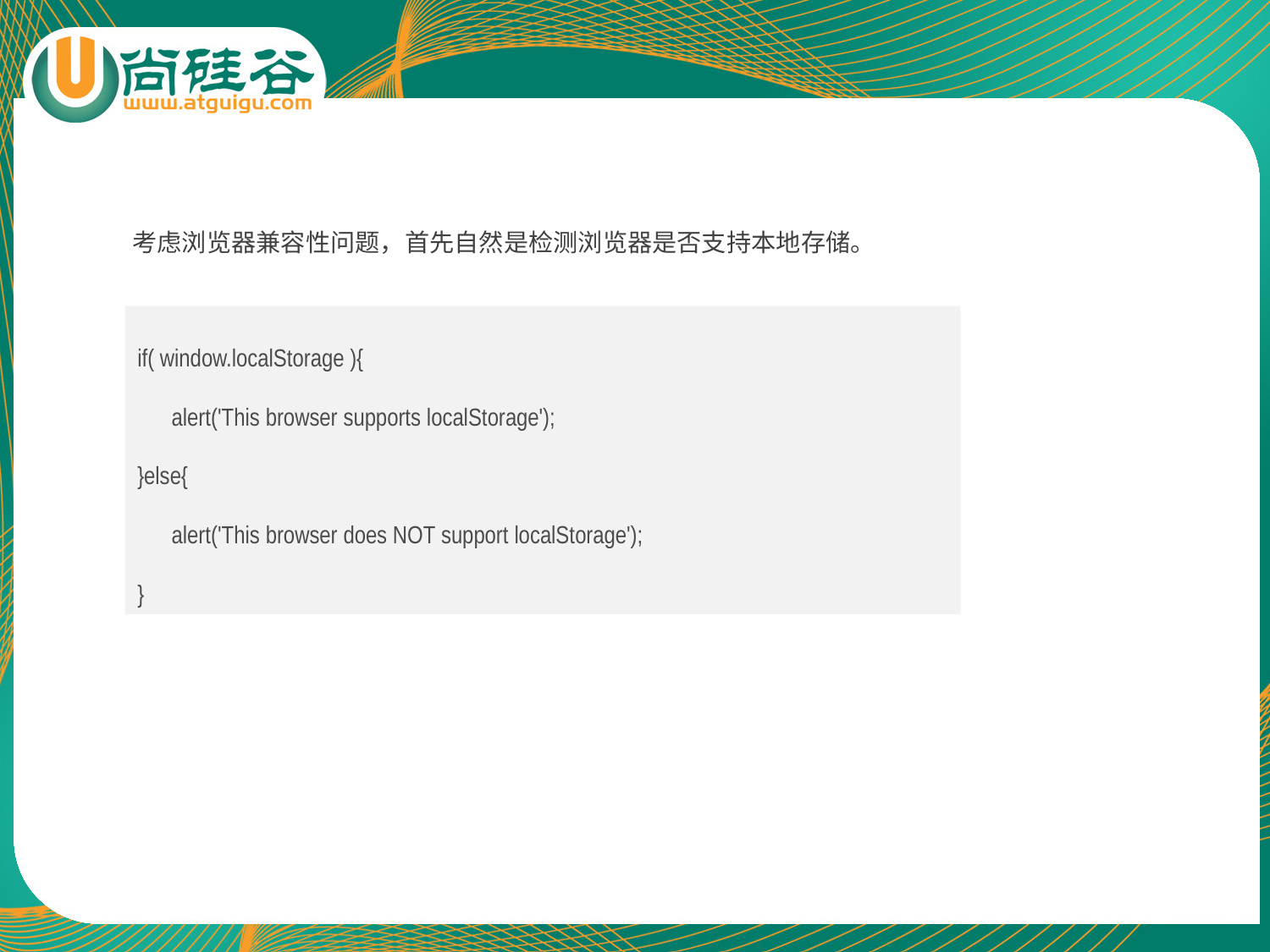

考虑浏览器兼容性问题，首先自然是检测浏览器是否支持本地存储。
if( window.localStorage ){
      alert('This browser supports localStorage');
}else{
      alert('This browser does NOT support localStorage');
}